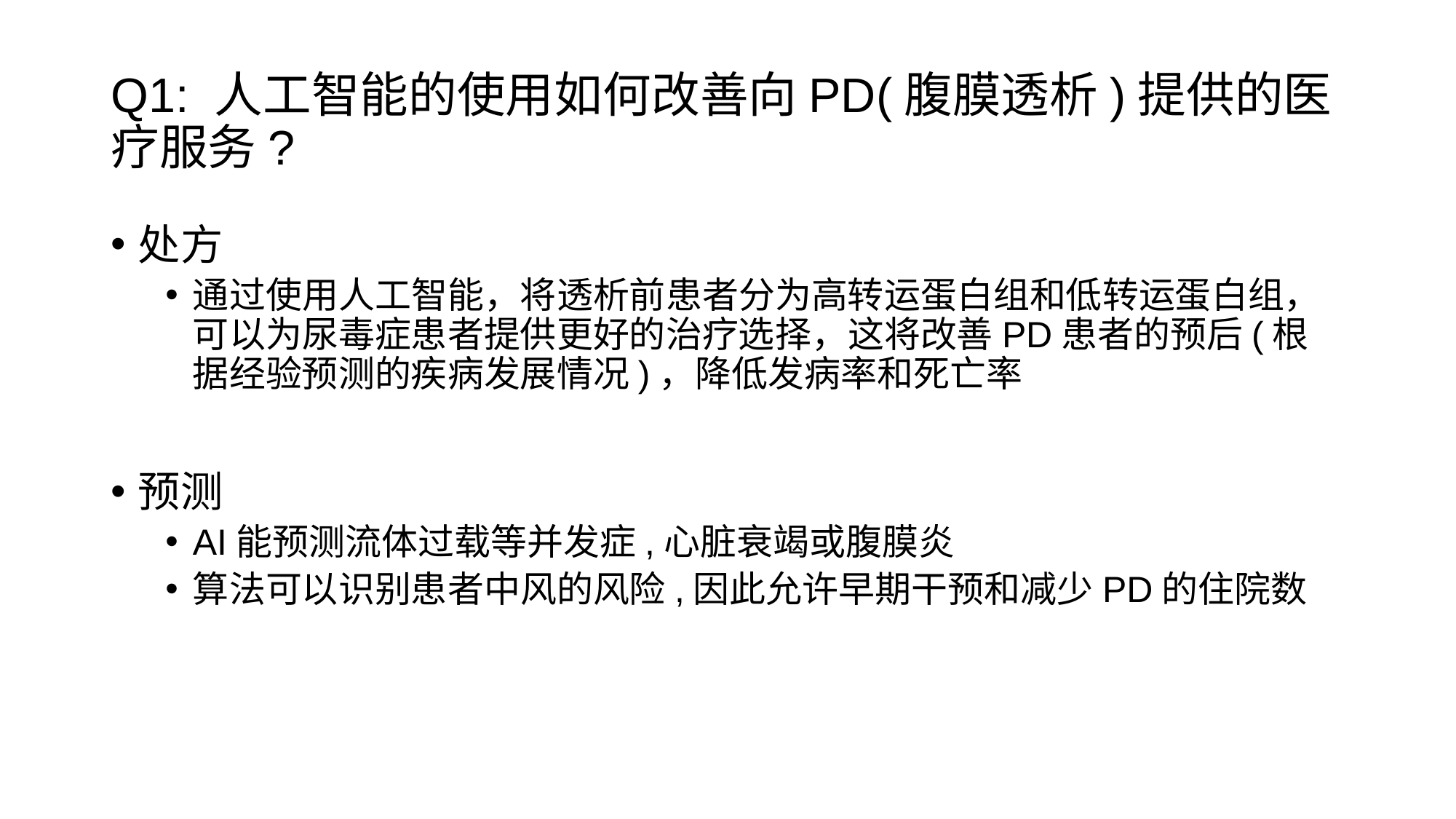

# Q1: 人工智能的使用如何改善向PD(腹膜透析)提供的医疗服务?
处方
通过使用人工智能，将透析前患者分为高转运蛋白组和低转运蛋白组，可以为尿毒症患者提供更好的治疗选择，这将改善PD患者的预后(根据经验预测的疾病发展情况)，降低发病率和死亡率

预测
AI能预测流体过载等并发症,心脏衰竭或腹膜炎
算法可以识别患者中风的风险,因此允许早期干预和减少PD的住院数